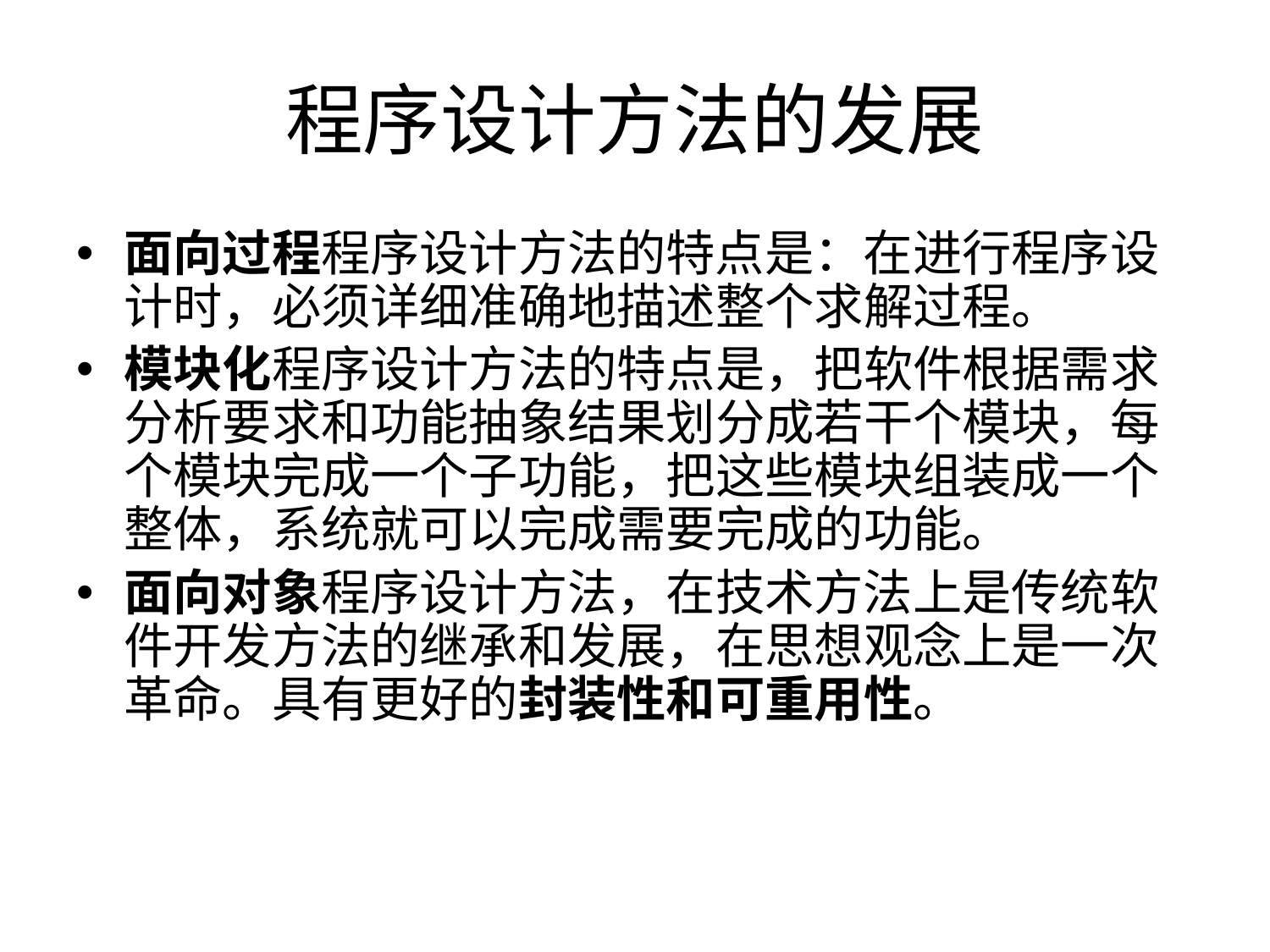

# 程序设计方法的发展
面向过程程序设计方法的特点是：在进行程序设计时，必须详细准确地描述整个求解过程。
模块化程序设计方法的特点是，把软件根据需求分析要求和功能抽象结果划分成若干个模块，每个模块完成一个子功能，把这些模块组装成一个整体，系统就可以完成需要完成的功能。
面向对象程序设计方法，在技术方法上是传统软件开发方法的继承和发展，在思想观念上是一次革命。具有更好的封装性和可重用性。